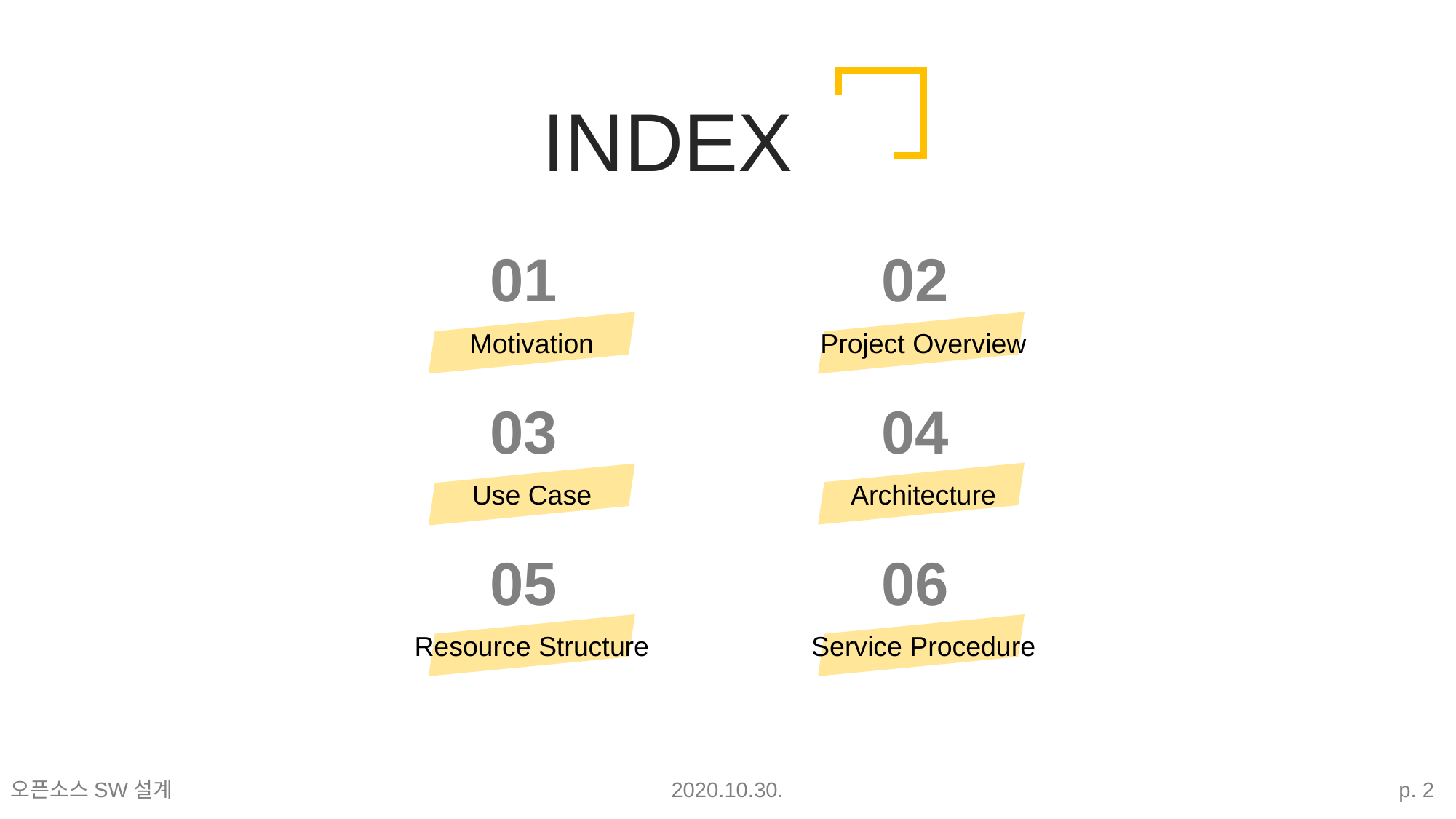

INDEX
01
02
Motivation
Project Overview

03
04
Use Case
Architecture

05
06
Resource Structure
Service Procedure

오픈소스SW설계
2020.10.30.
p. 2